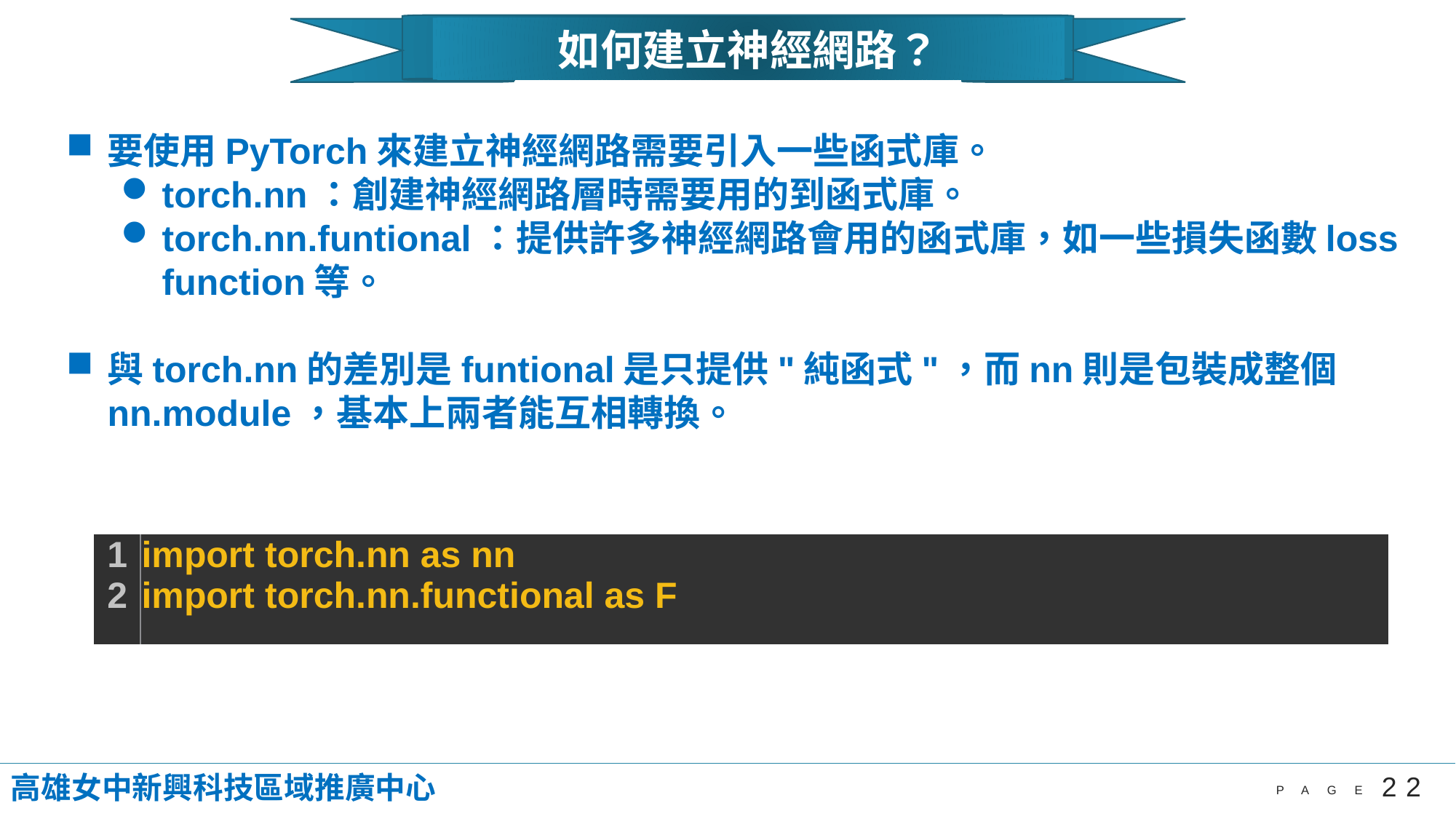

如何建立神經網路？
要使用PyTorch來建立神經網路需要引入一些函式庫。
torch.nn：創建神經網路層時需要用的到函式庫。
torch.nn.funtional：提供許多神經網路會用的函式庫，如一些損失函數loss function等。

與torch.nn的差別是funtional是只提供"純函式"，而nn則是包裝成整個nn.module，基本上兩者能互相轉換。

| 1 2 | import torch.nn as nn import torch.nn.functional as F |
| --- | --- |
高雄女中新興科技區域推廣中心